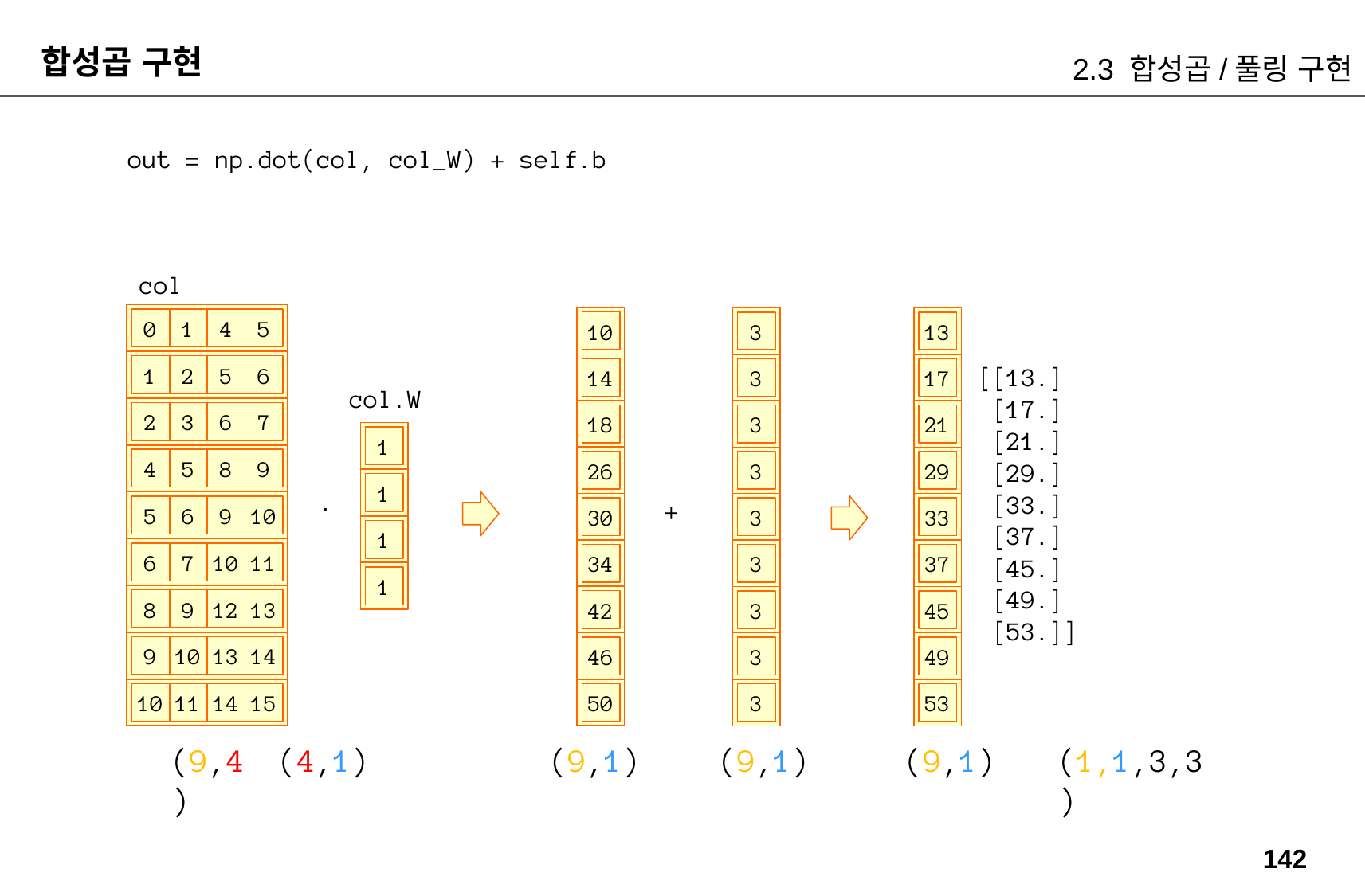

합성곱 구현
2.3 합성곱/풀링 구현
out = np.dot(col, col_W) + self.b
col

0
1
4
5
10
3
13

[[13.]
 [17.]
 [21.]
 [29.]
 [33.]
 [37.]
 [45.]
 [49.]
 [53.]]

1
2
5
6
14
3
17
col.W

2
3
6
7
18
3
21

1

4
5
8
9
26
3
29

1
.
+

5
6
9
10
30
3
33

1

6
7
10
11
34
3
37

1

8
9
12
13
42
3
45

9
10
13
14
46
3
49

10
11
14
15
50
3
53
(9,1)
(1,1,3,3)
(9,4)
(4,1)
(9,1)
(9,1)